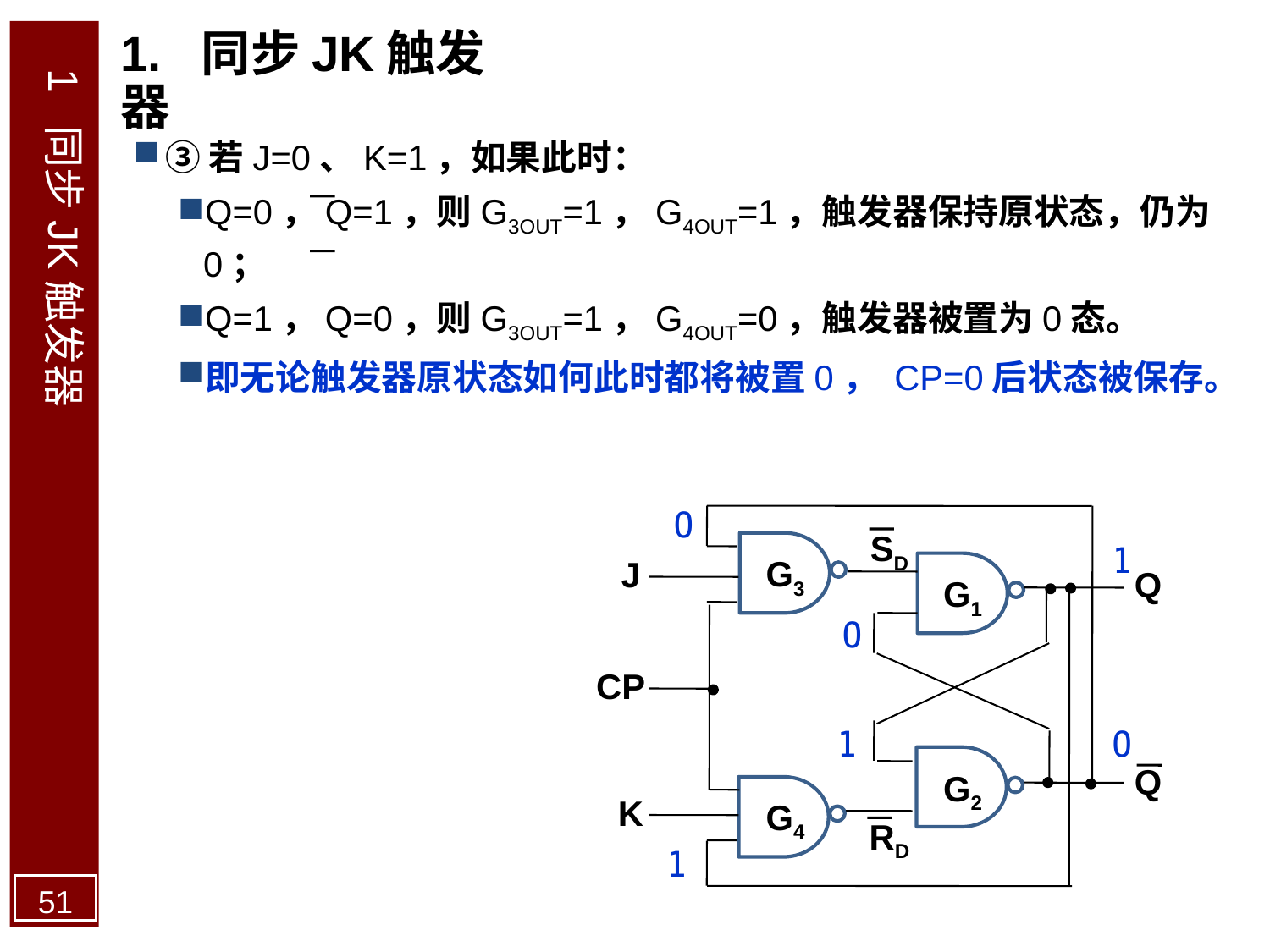

1.  同步JK触发器
1  同步JK触发器

③若J=0、K=1，如果此时：
Q=0，Q=1，则G3OUT=1，G4OUT=1，触发器保持原状态，仍为0；
Q=1，Q=0，则G3OUT=1，G4OUT=0，触发器被置为0态。
即无论触发器原状态如何此时都将被置0， CP=0后状态被保存。

0
SD

G3
J

Q

G1

CP

Q
G2

G4
K

RD

1
0
1
0
1
51